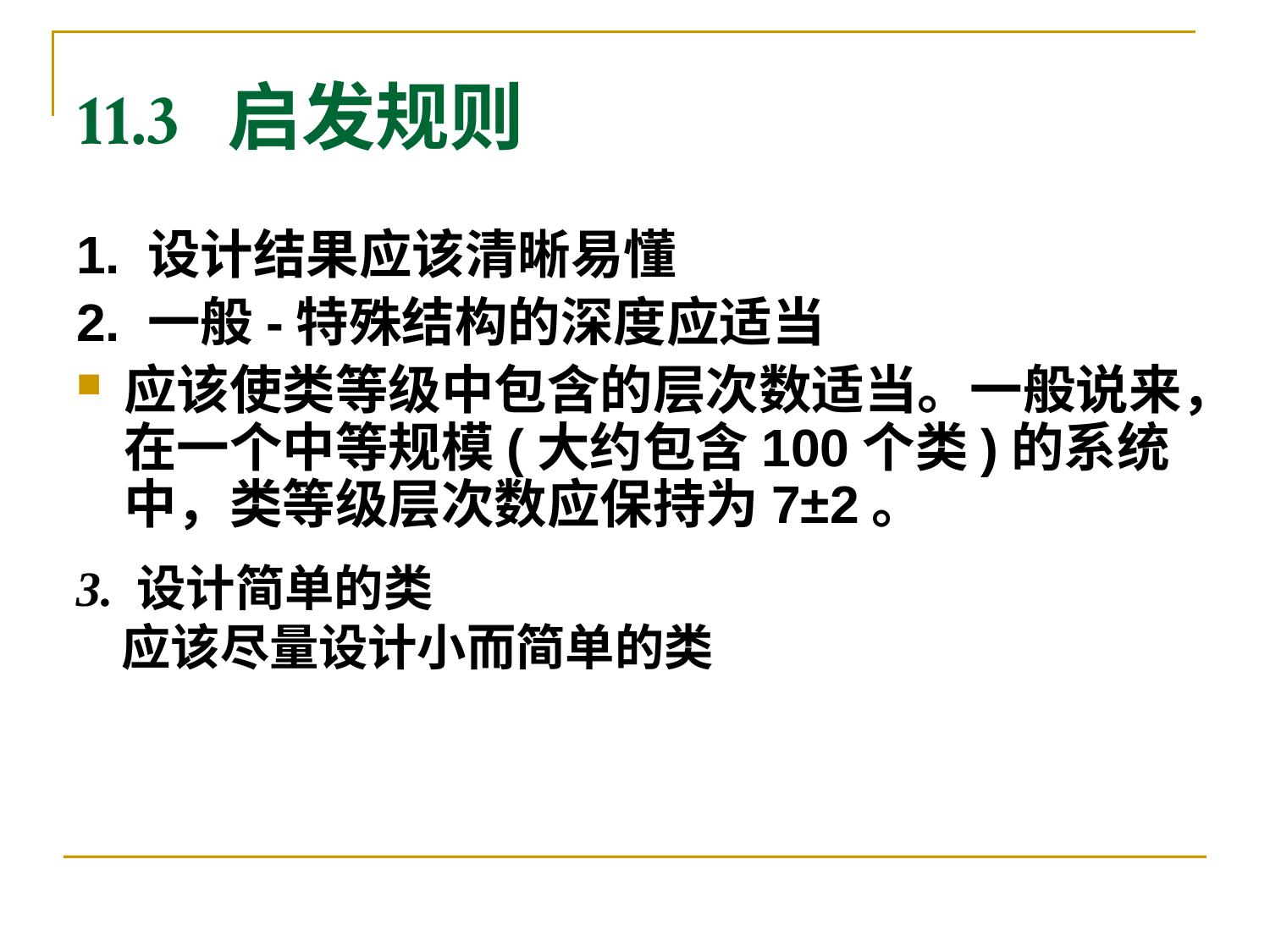

# 11.3  启发规则
1. 设计结果应该清晰易懂
2. 一般-特殊结构的深度应适当
应该使类等级中包含的层次数适当。一般说来，在一个中等规模(大约包含100个类)的系统中，类等级层次数应保持为7±2。
3. 设计简单的类
   应该尽量设计小而简单的类